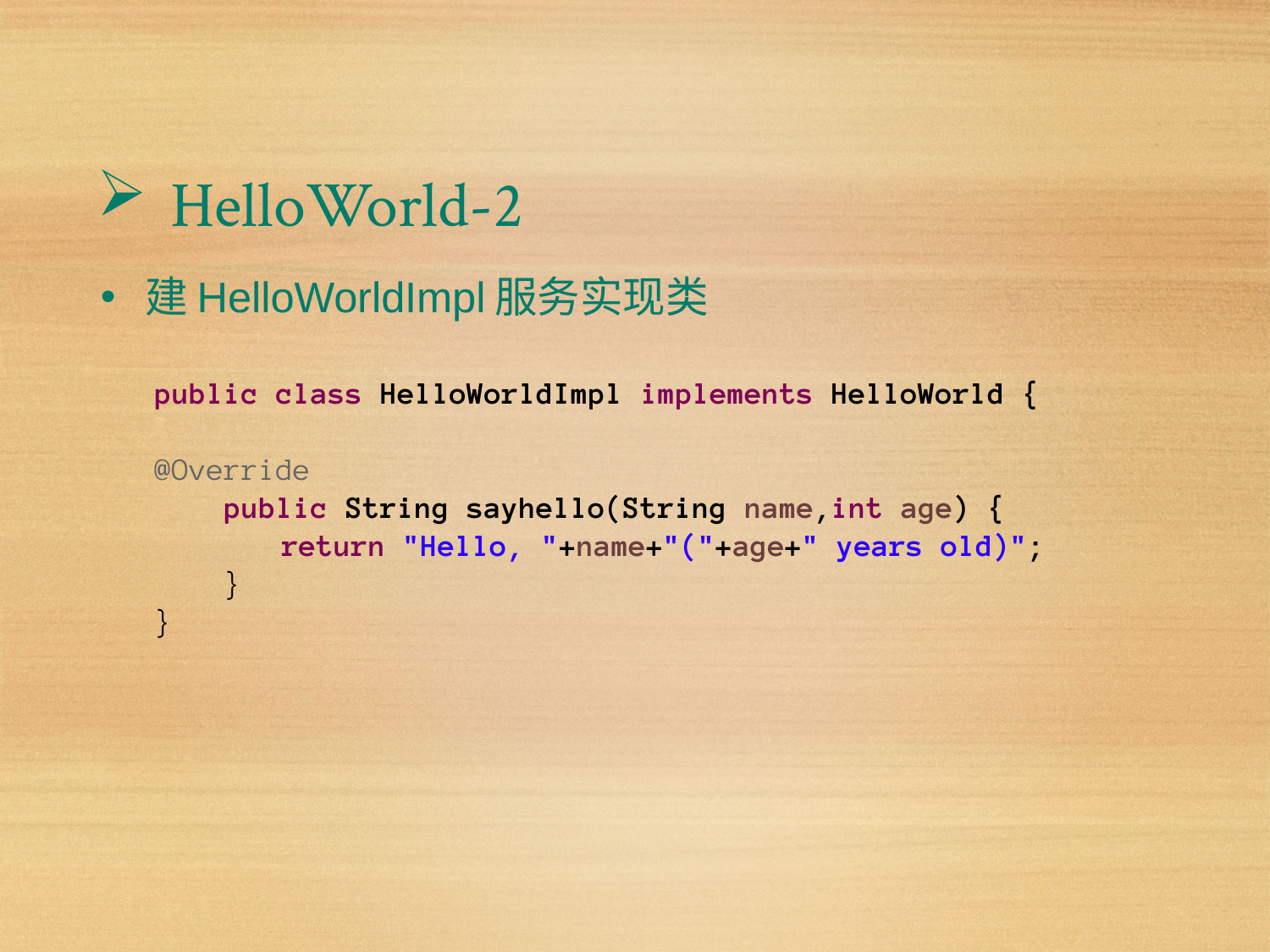

HelloWorld-2
建HelloWorldImpl服务实现类

public class HelloWorldImpl implements HelloWorld {

@Override
    public String sayhello(String name,int age) {
	return "Hello, "+name+"("+age+" years old)";
    }
}